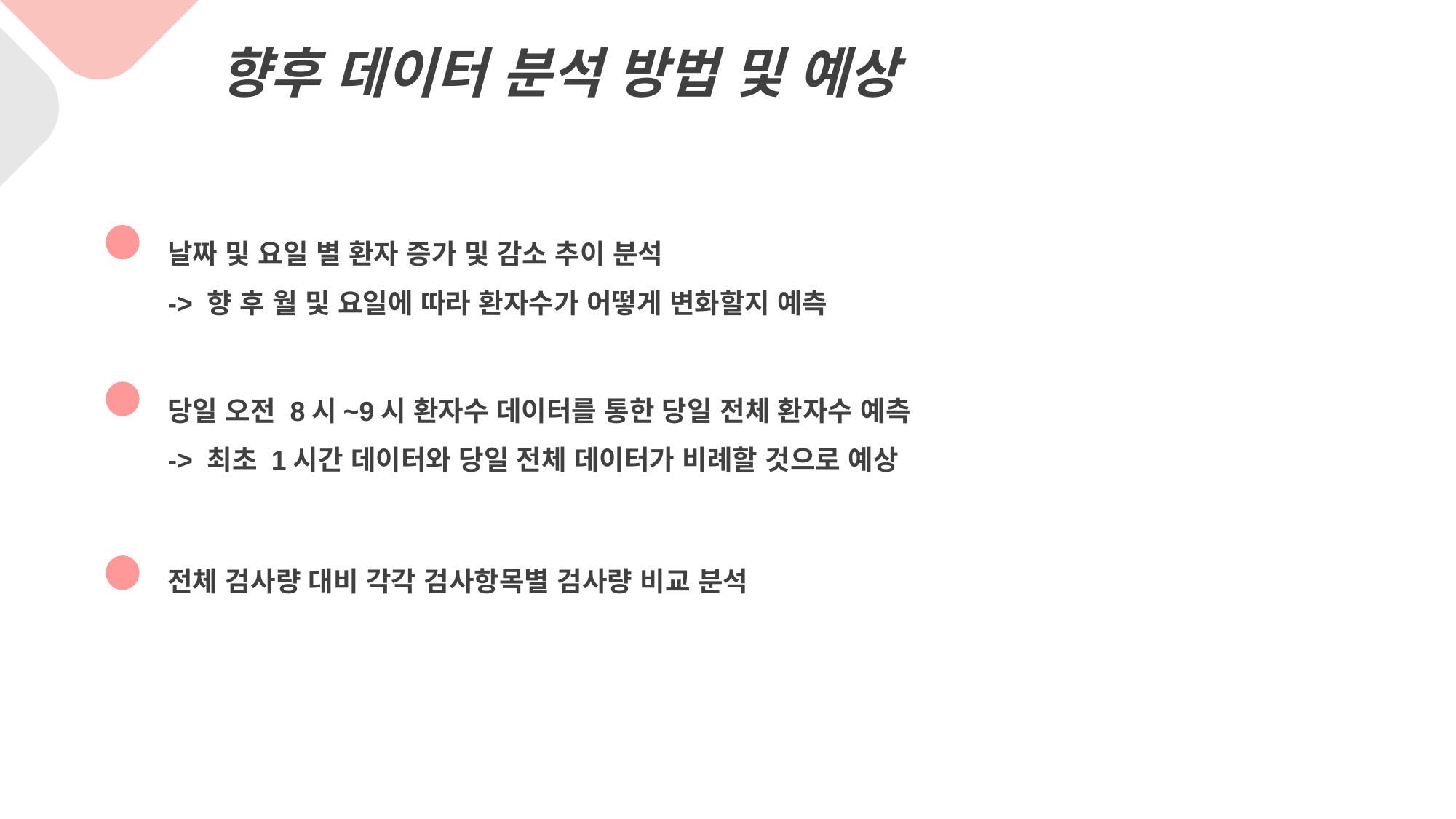

향후 데이터 분석 방법 및 예상
날짜 및 요일 별 환자 증가 및 감소 추이 분석
-> 향 후 월 및 요일에 따라 환자수가 어떻게 변화할지 예측

당일 오전 8시~9시 환자수 데이터를 통한 당일 전체 환자수 예측
-> 최초 1시간 데이터와 당일 전체 데이터가 비례할 것으로 예상

전체 검사량 대비 각각 검사항목별 검사량 비교 분석